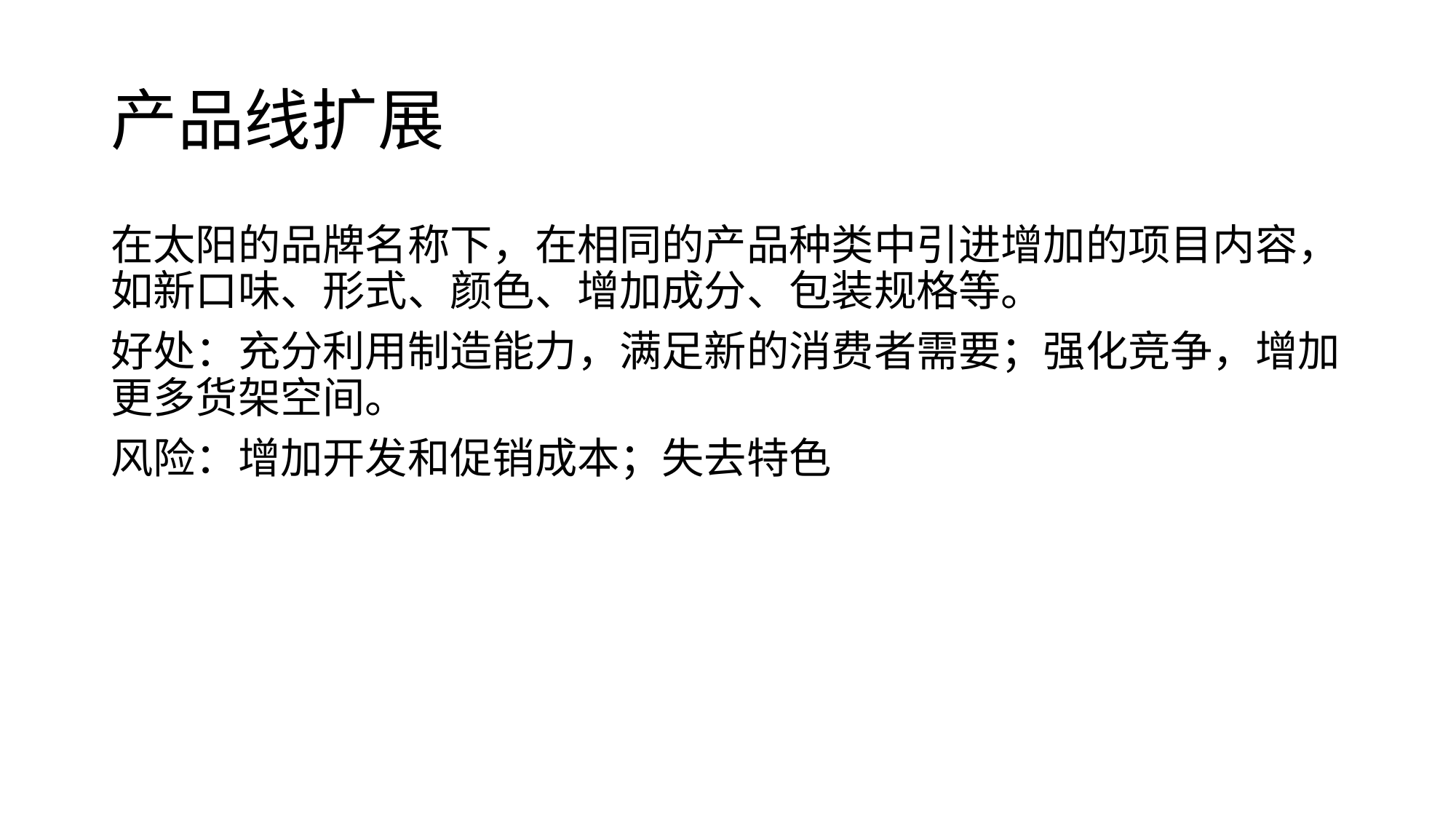

# 产品线扩展
在太阳的品牌名称下，在相同的产品种类中引进增加的项目内容，如新口味、形式、颜色、增加成分、包装规格等。
好处：充分利用制造能力，满足新的消费者需要；强化竞争，增加更多货架空间。
风险：增加开发和促销成本；失去特色